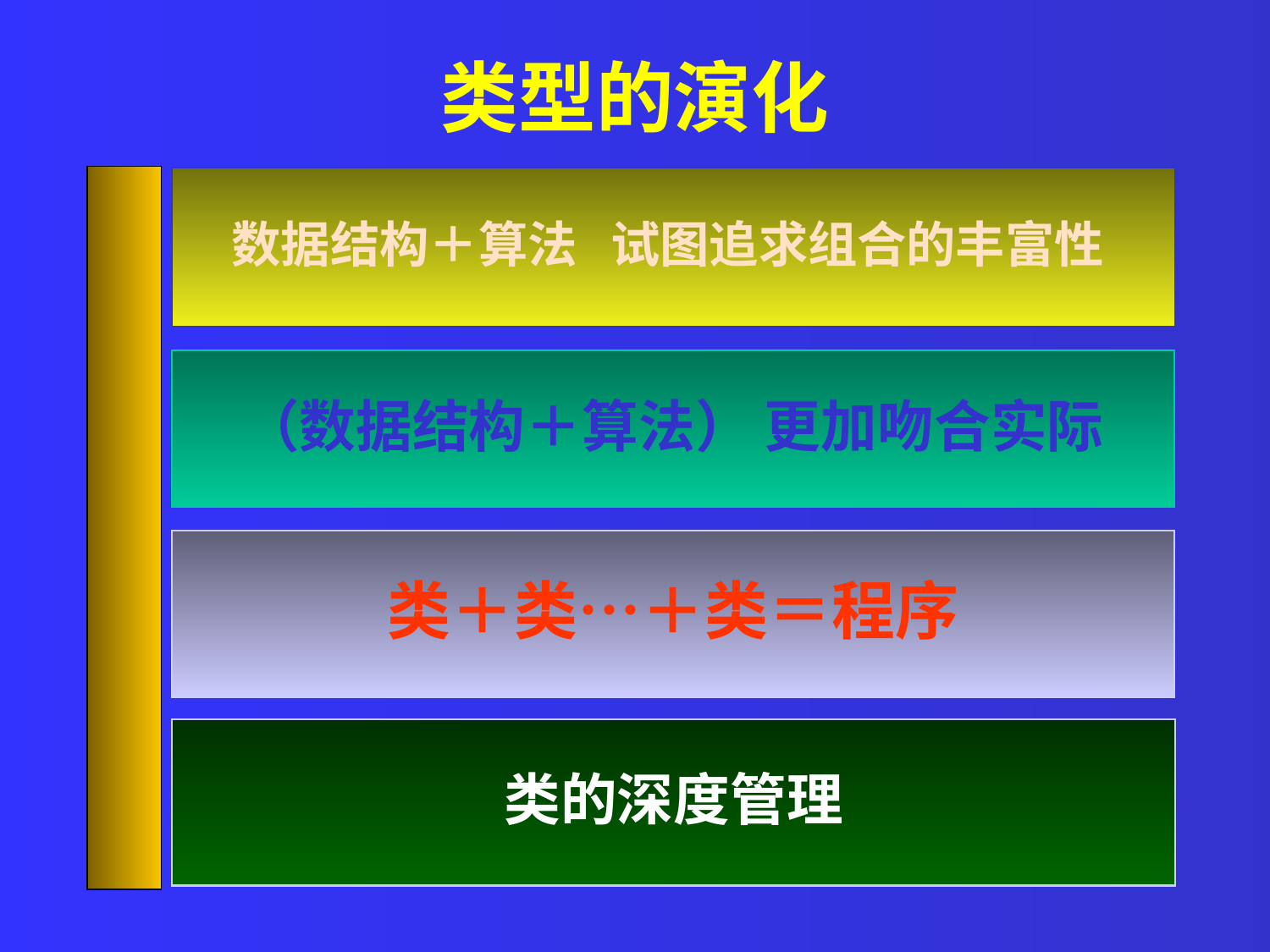

类型的演化

数据结构＋算法   试图追求组合的丰富性
（数据结构＋算法） 更加吻合实际
类＋类…＋类＝程序
类的深度管理